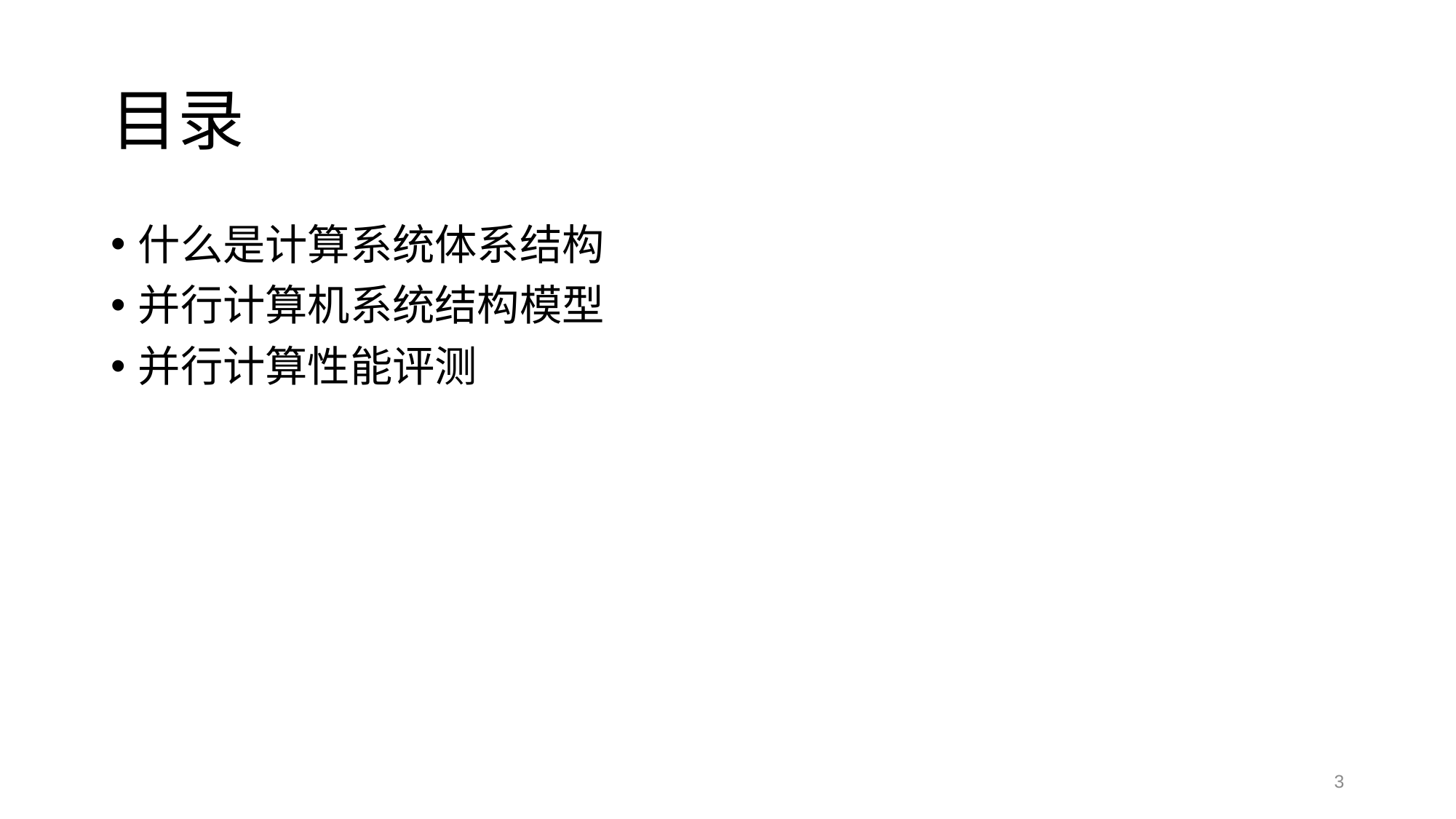

# 目录
什么是计算系统体系结构
并行计算机系统结构模型
并行计算性能评测
3